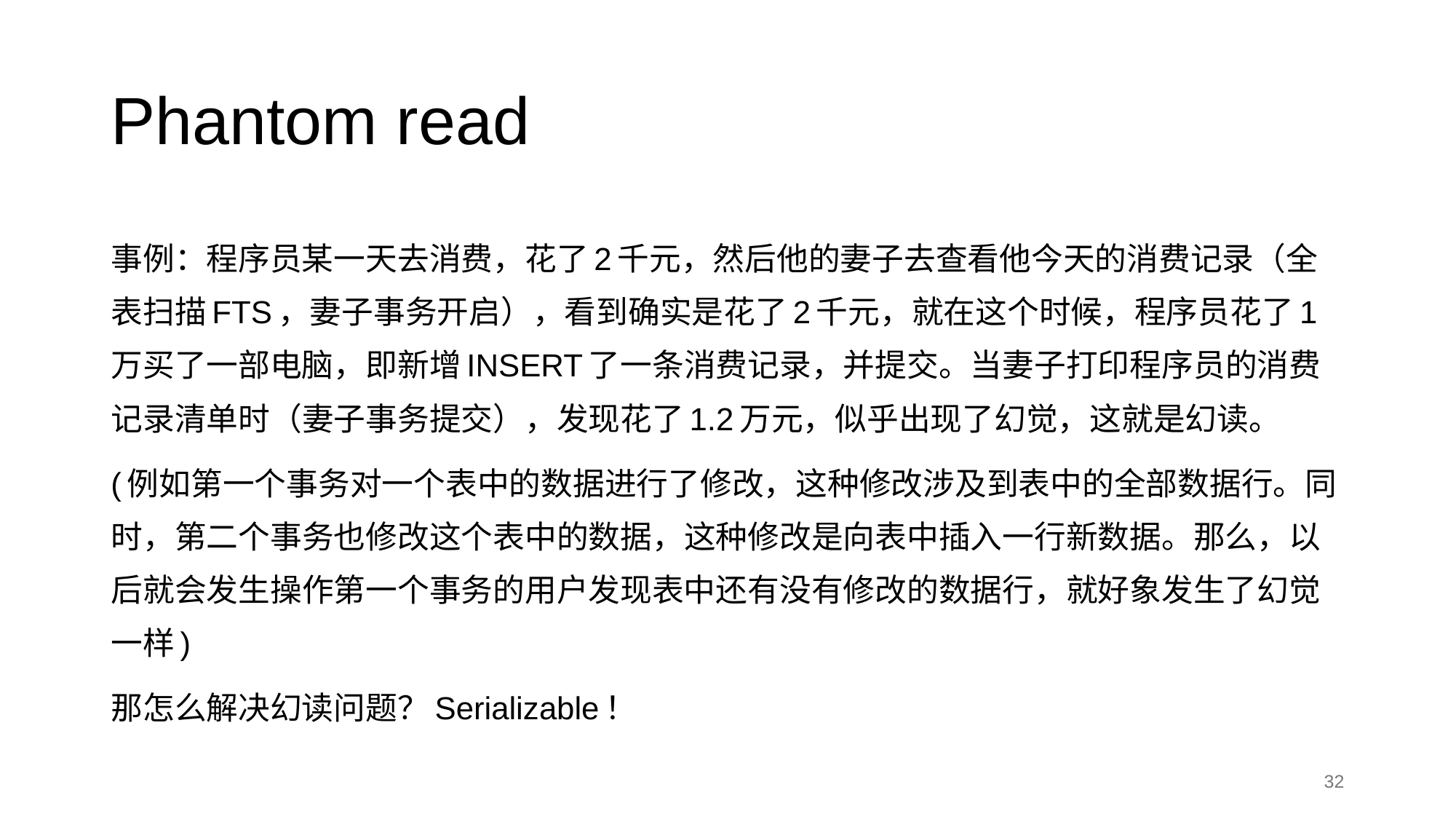

# Phantom read
事例：程序员某一天去消费，花了2千元，然后他的妻子去查看他今天的消费记录（全表扫描FTS，妻子事务开启），看到确实是花了2千元，就在这个时候，程序员花了1万买了一部电脑，即新增INSERT了一条消费记录，并提交。当妻子打印程序员的消费记录清单时（妻子事务提交），发现花了1.2万元，似乎出现了幻觉，这就是幻读。
(例如第一个事务对一个表中的数据进行了修改，这种修改涉及到表中的全部数据行。同时，第二个事务也修改这个表中的数据，这种修改是向表中插入一行新数据。那么，以后就会发生操作第一个事务的用户发现表中还有没有修改的数据行，就好象发生了幻觉一样)
那怎么解决幻读问题？Serializable！
32